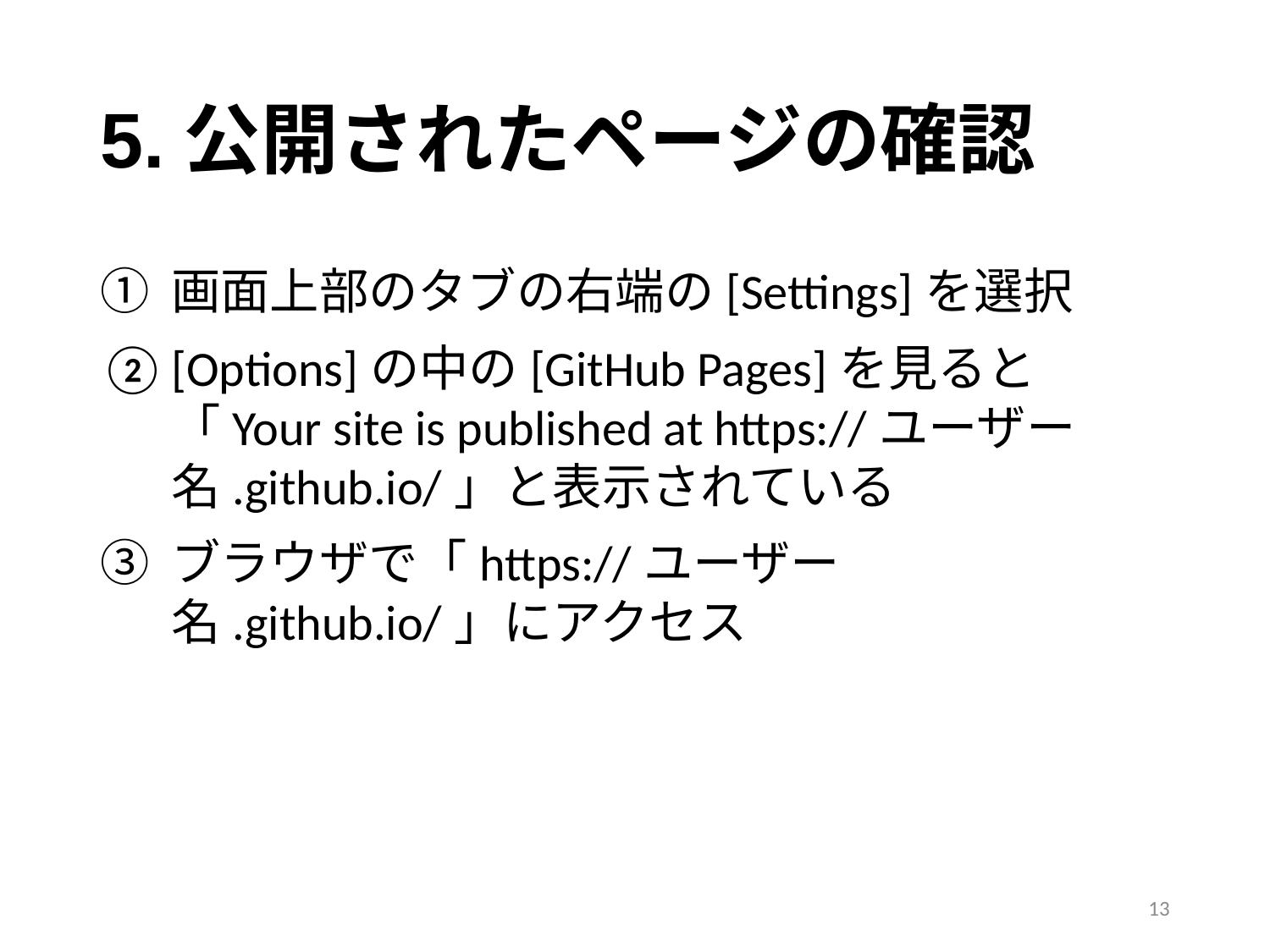

# 5.公開されたページの確認
画面上部のタブの右端の[Settings]を選択
[Options]の中の[GitHub Pages]を見ると
「Your site is published at https://ユーザー名.github.io/」と表示されている
ブラウザで「https://ユーザー名.github.io/」にアクセス
13